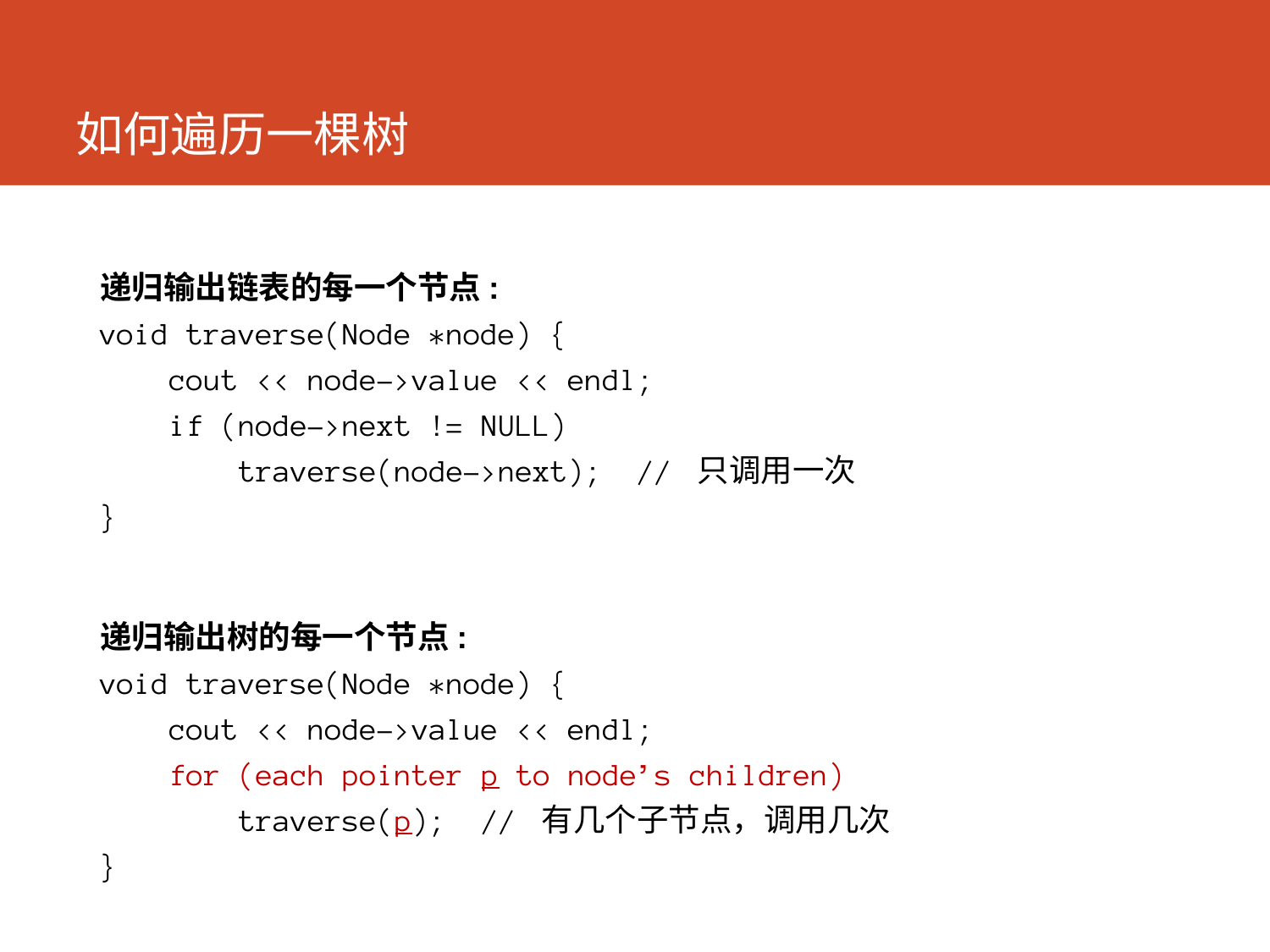

# 如何遍历一棵树
递归输出链表的每一个节点:
void traverse(Node *node) {
    cout << node->value << endl;
    if (node->next != NULL)
        traverse(node->next);  // 只调用一次
}
递归输出树的每一个节点:
void traverse(Node *node) {
    cout << node->value << endl;
    for (each pointer p to node’s children)
        traverse(p);  // 有几个子节点，调用几次
}